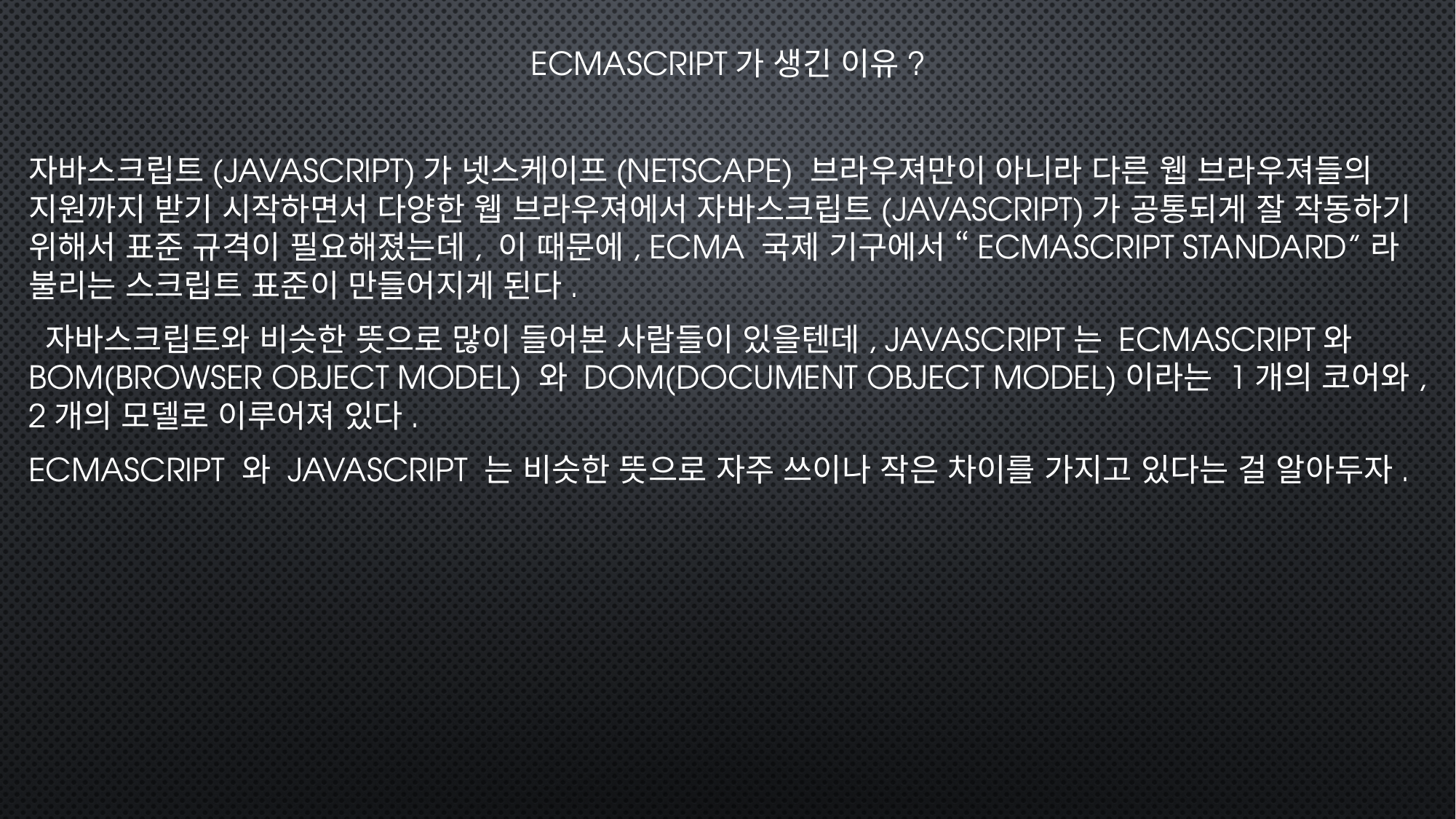

ECMAScript가 생긴 이유?

자바스크립트(Javascript)가 넷스케이프(Netscape) 브라우져만이 아니라 다른 웹 브라우져들의 지원까지 받기 시작하면서 다양한 웹 브라우져에서 자바스크립트(Javascript)가 공통되게 잘 작동하기 위해서 표준 규격이 필요해졌는데, 이 때문에, ECMA 국제 기구에서 “ECMAScript Standard”라 불리는 스크립트 표준이 만들어지게 된다.
 자바스크립트와 비슷한 뜻으로 많이 들어본 사람들이 있을텐데, Javascript는 ECMAScript와 BOM(Browser Object Model) 와 DOM(Document Object Model)이라는 1개의 코어와, 2개의 모델로 이루어져 있다.
ECMAScript 와 Javascript 는 비슷한 뜻으로 자주 쓰이나 작은 차이를 가지고 있다는 걸 알아두자.